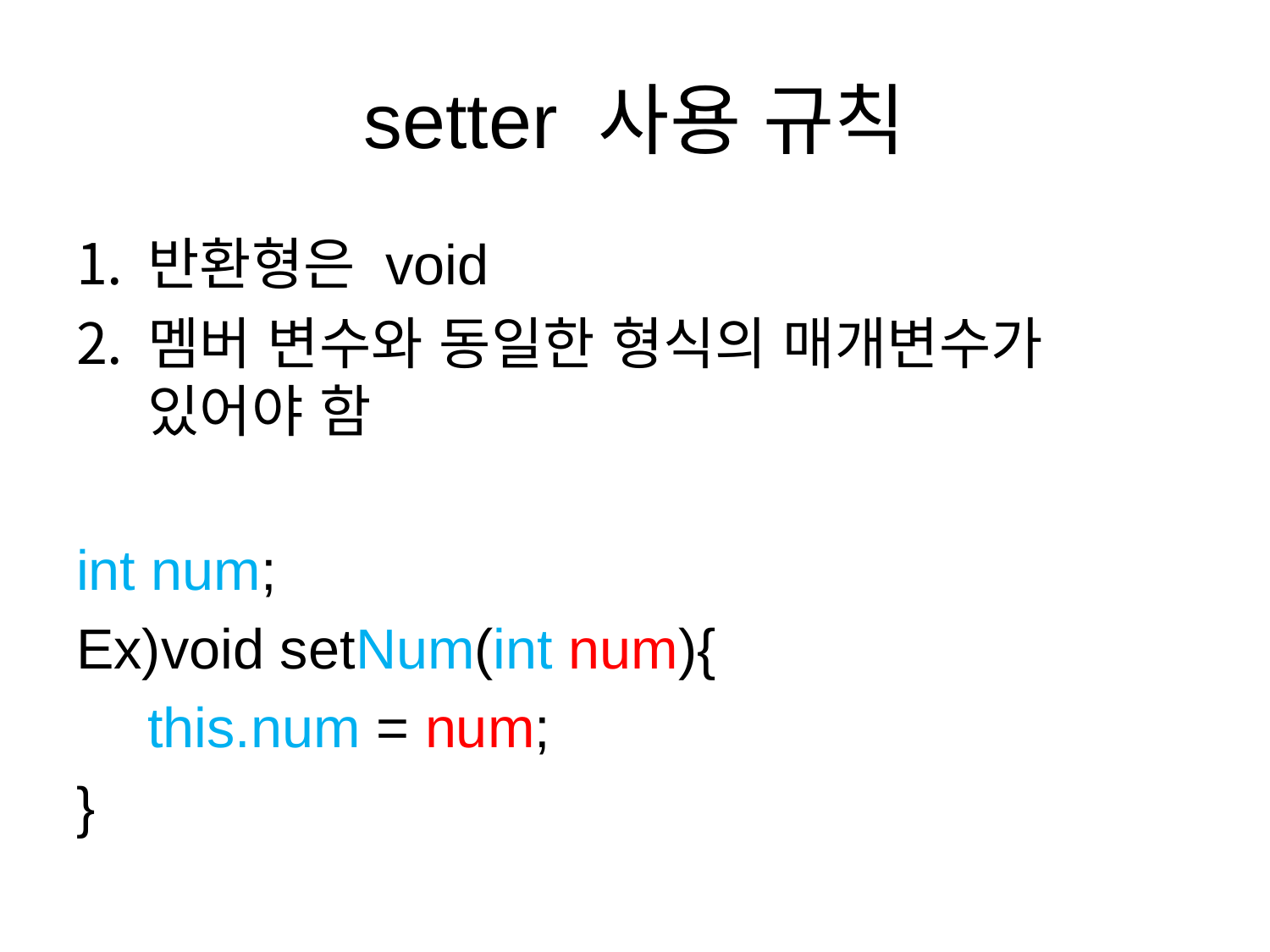

# setter 사용 규칙
반환형은 void
멤버 변수와 동일한 형식의 매개변수가 있어야 함

int num;
Ex)void setNum(int num){
	this.num = num;
}